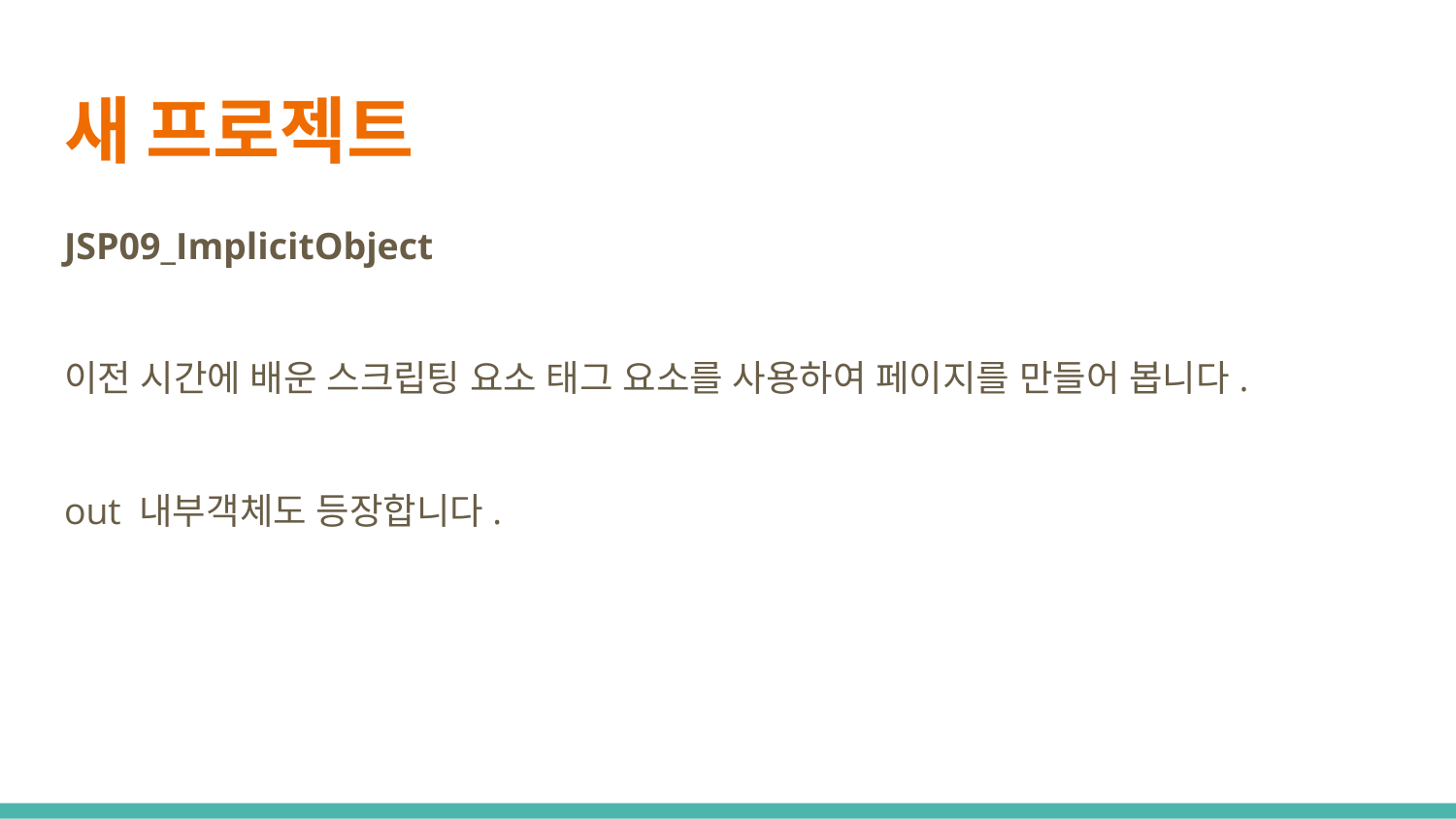

# 새 프로젝트
JSP09_ImplicitObject
이전 시간에 배운 스크립팅 요소 태그 요소를 사용하여 페이지를 만들어 봅니다.
out 내부객체도 등장합니다.